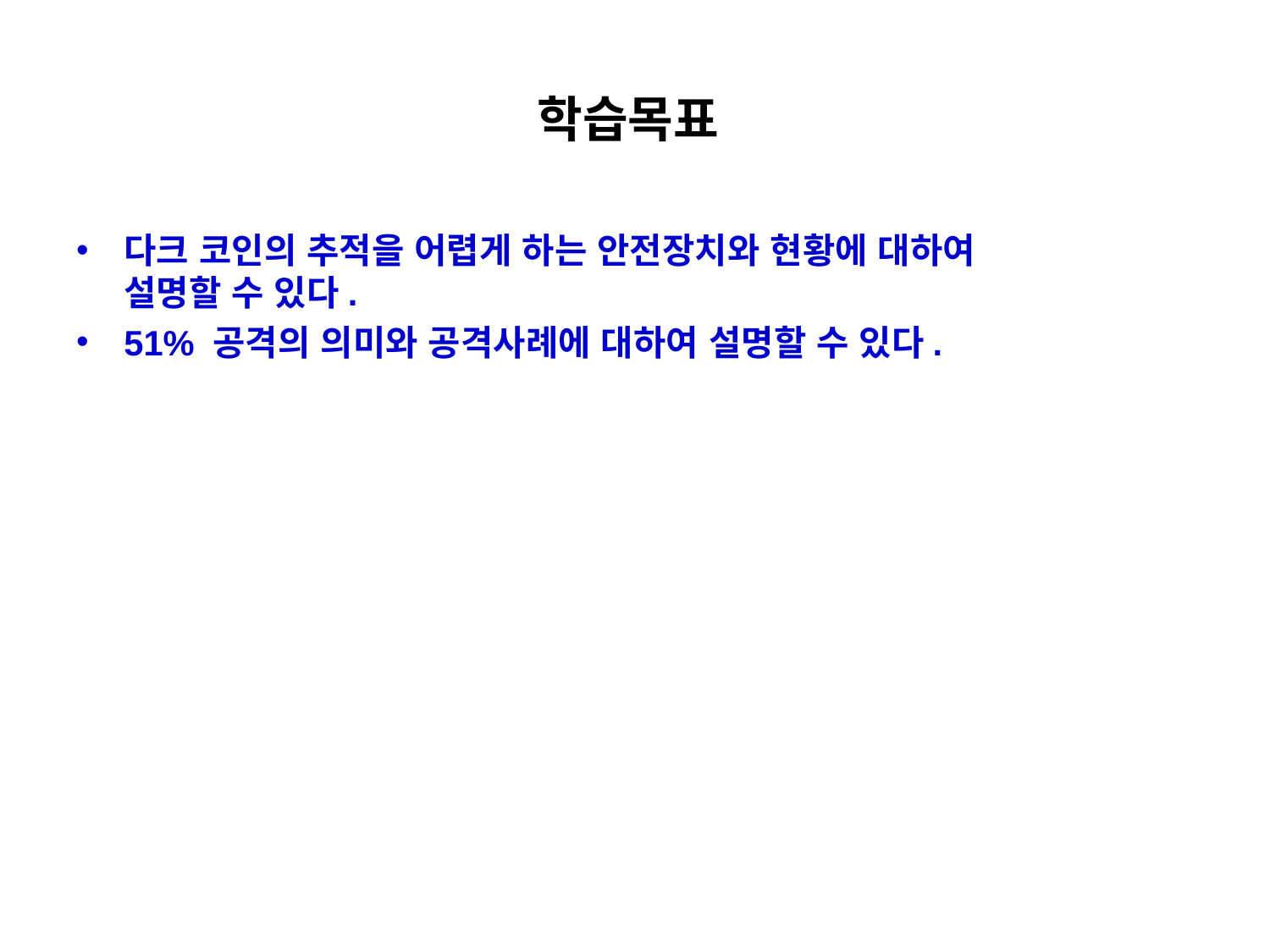

# 학습목표
다크 코인의 추적을 어렵게 하는 안전장치와 현황에 대하여
설명할 수 있다.
51% 공격의 의미와 공격사례에 대하여 설명할 수 있다.